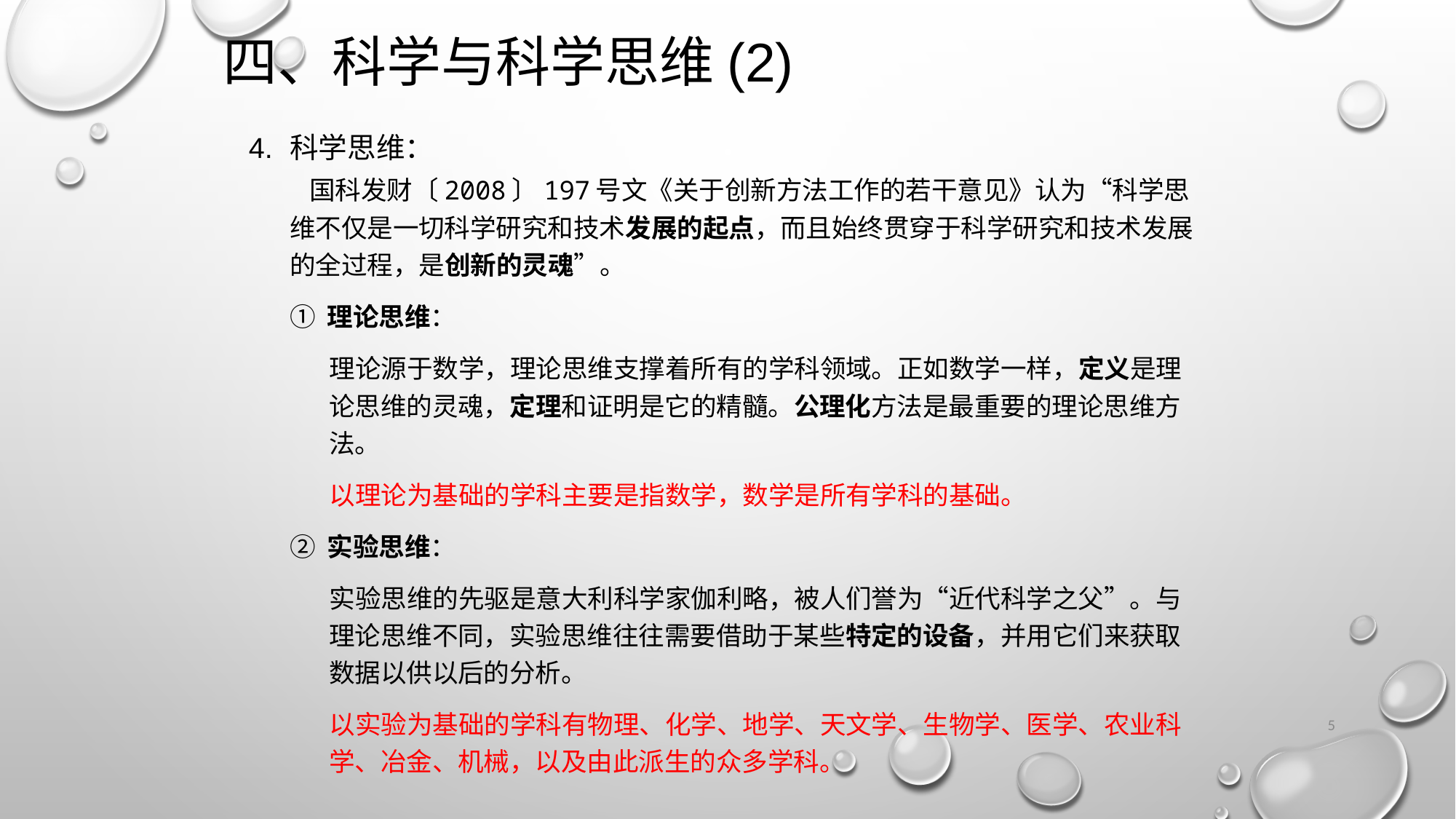

# 四、科学与科学思维(2)
科学思维：
   国科发财〔2008〕197号文《关于创新方法工作的若干意见》认为“科学思维不仅是一切科学研究和技术发展的起点，而且始终贯穿于科学研究和技术发展的全过程，是创新的灵魂”。
① 理论思维：
理论源于数学，理论思维支撑着所有的学科领域。正如数学一样，定义是理论思维的灵魂，定理和证明是它的精髓。公理化方法是最重要的理论思维方法。
以理论为基础的学科主要是指数学，数学是所有学科的基础。
② 实验思维：
实验思维的先驱是意大利科学家伽利略，被人们誉为“近代科学之父”。与理论思维不同，实验思维往往需要借助于某些特定的设备，并用它们来获取数据以供以后的分析。
以实验为基础的学科有物理、化学、地学、天文学、生物学、医学、农业科学、冶金、机械，以及由此派生的众多学科。

5